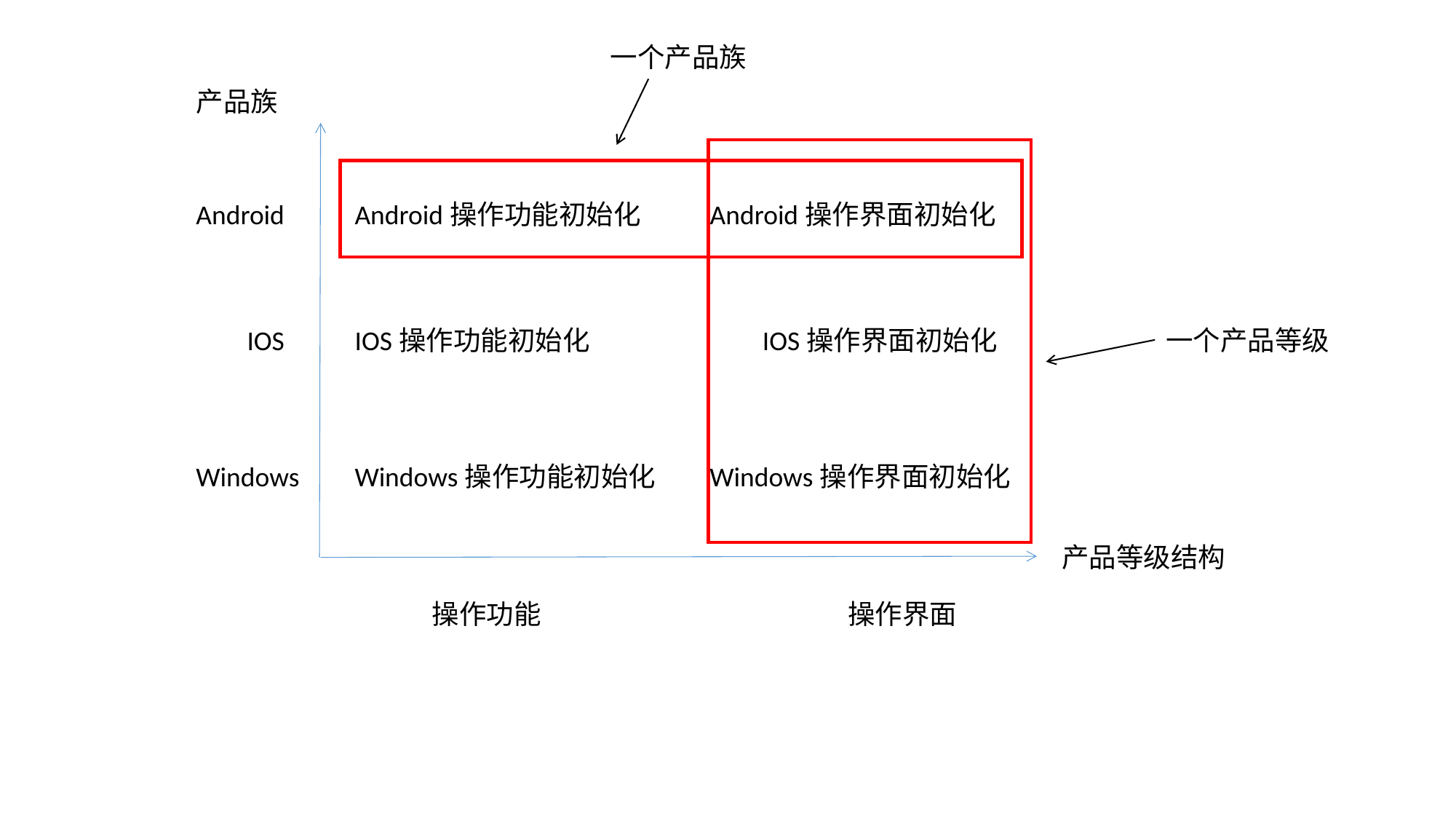

一个产品族
产品族

Android
Android操作功能初始化
Android操作界面初始化
IOS
IOS操作功能初始化
      IOS操作界面初始化
一个产品等级
Windows
Windows操作功能初始化
Windows操作界面初始化
产品等级结构
操作功能
操作界面